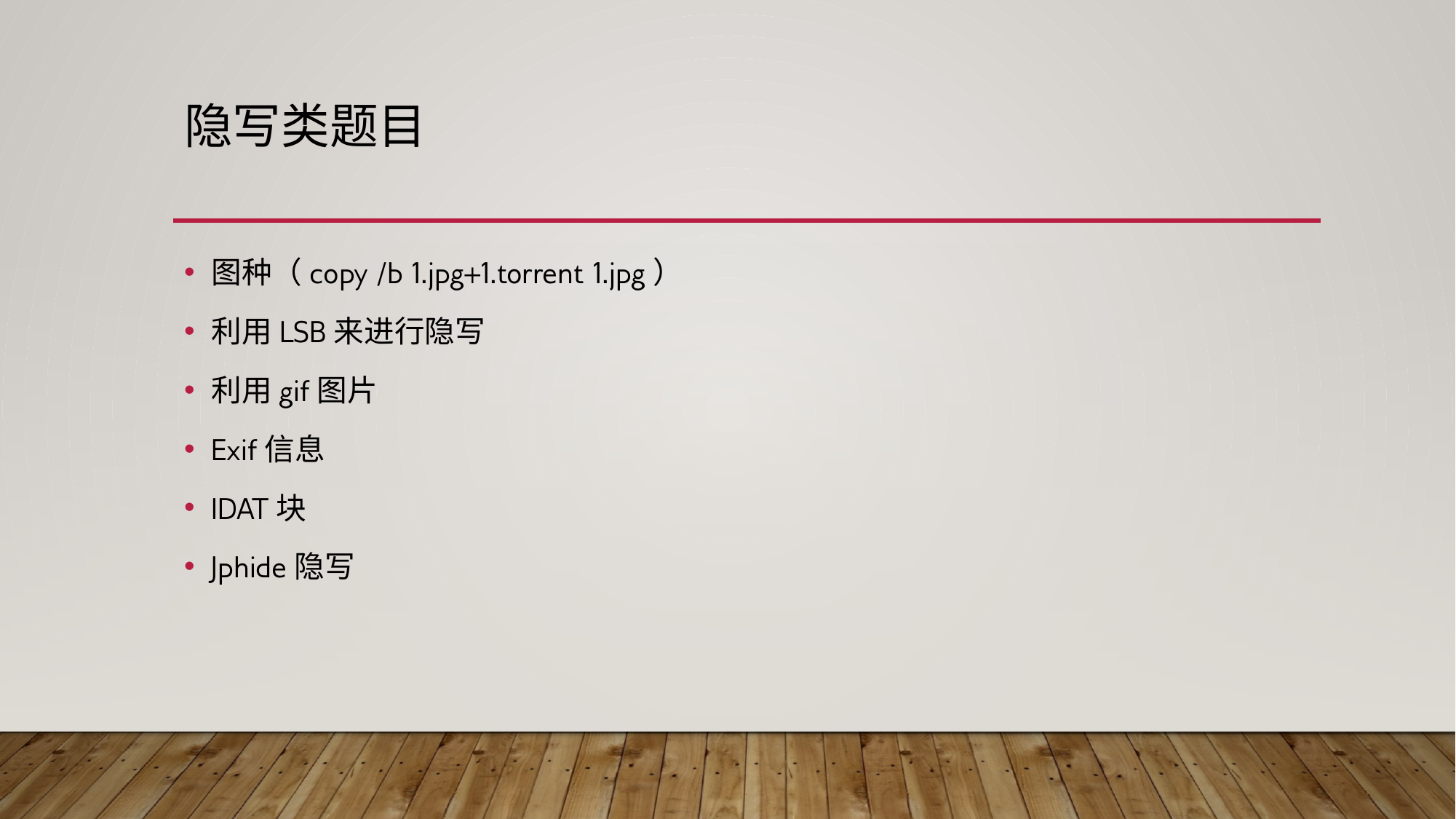

# 隐写类题目
图种（copy /b 1.jpg+1.torrent 1.jpg）
利用LSB来进行隐写
利用gif图片
Exif信息
IDAT块
Jphide隐写